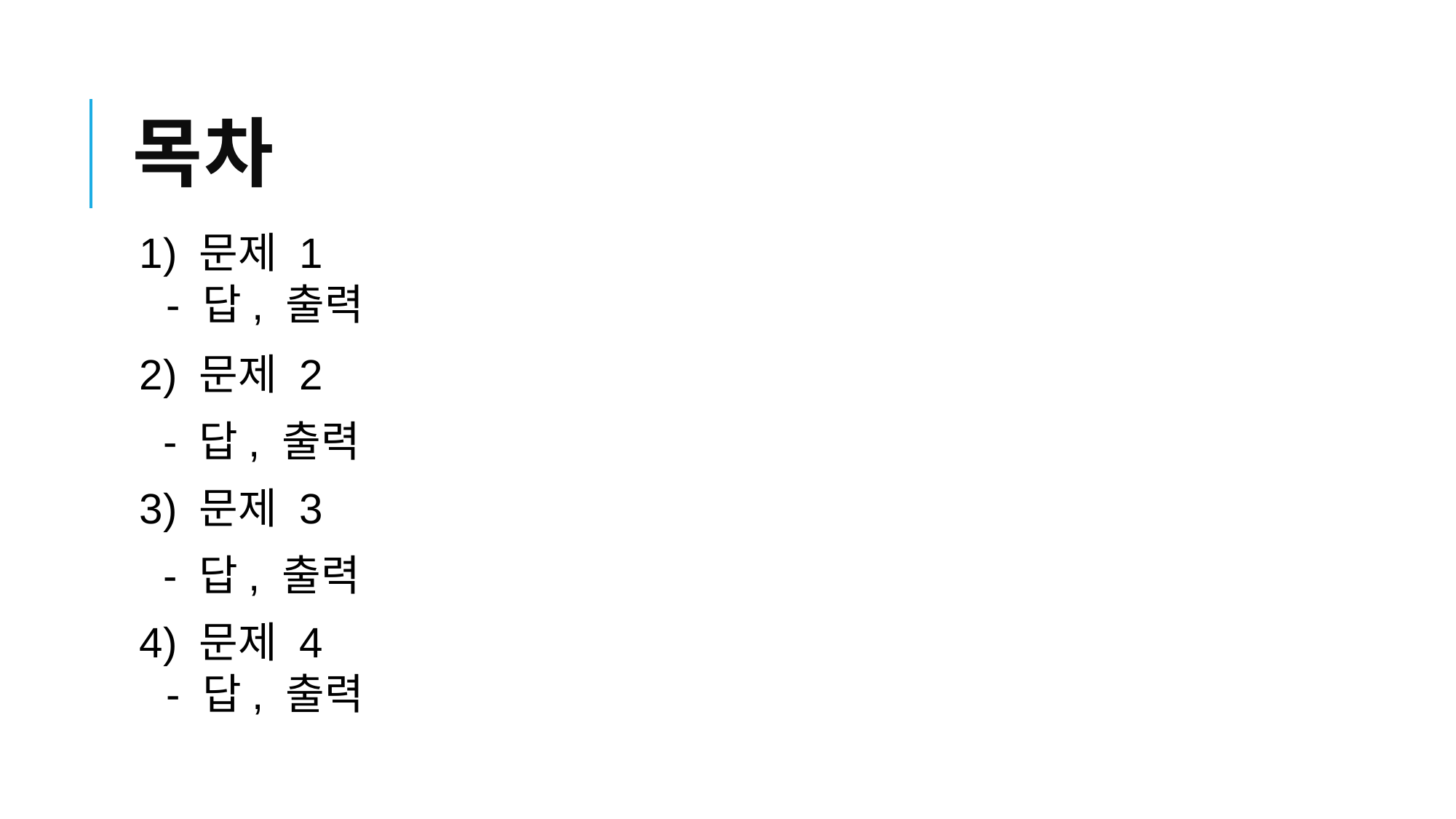

# 목차
1) 문제 1
  - 답, 출력
2) 문제 2
  - 답, 출력
3) 문제 3
   - 답, 출력
4) 문제 4
  - 답, 출력